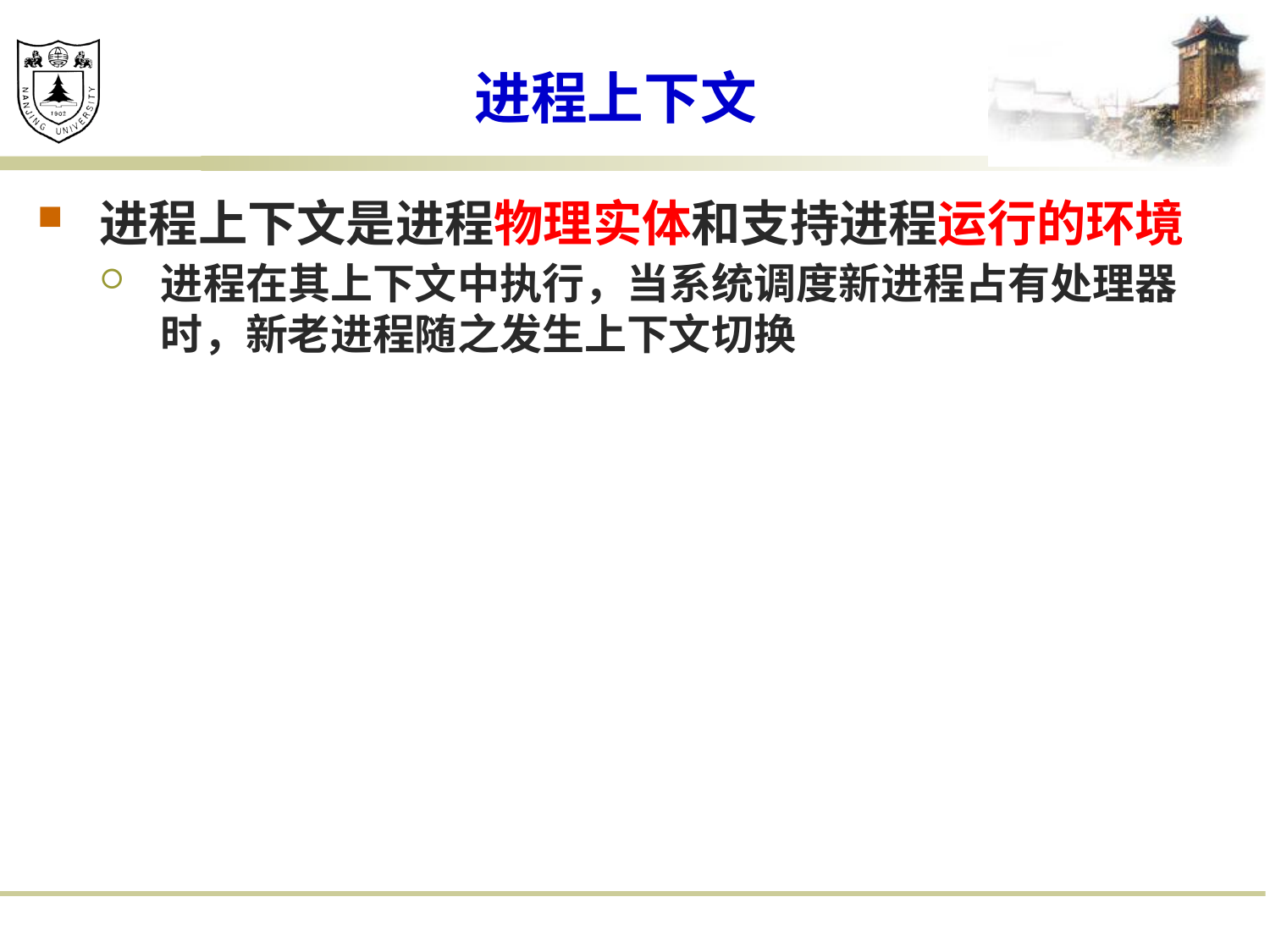

进程上下文
进程上下文是进程物理实体和支持进程运行的环境
进程在其上下文中执行，当系统调度新进程占有处理器时，新老进程随之发生上下文切换
86